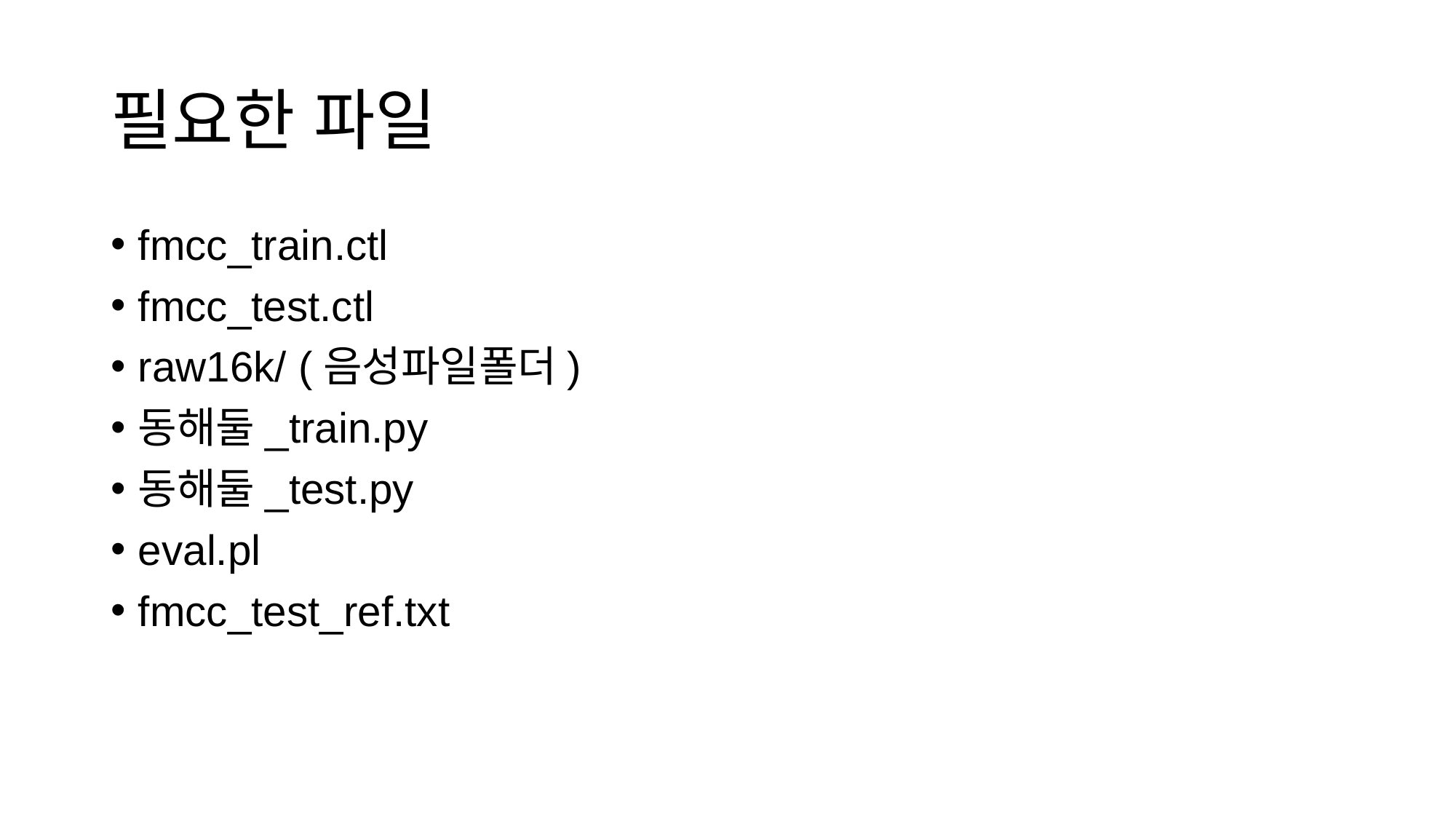

# 필요한 파일
fmcc_train.ctl
fmcc_test.ctl
raw16k/ (음성파일폴더)
동해둘_train.py
동해둘_test.py
eval.pl
fmcc_test_ref.txt